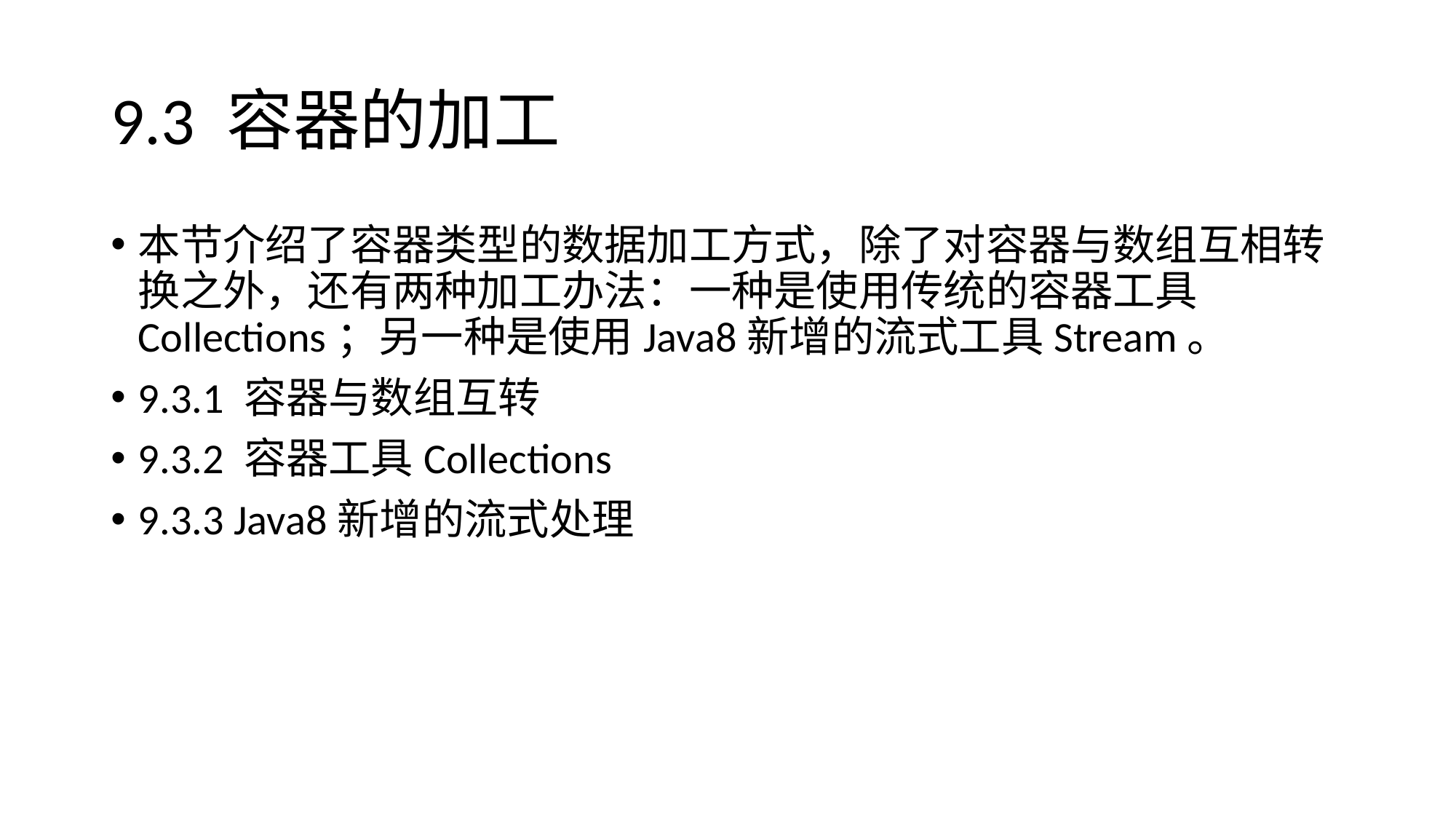

# 9.3 容器的加工
本节介绍了容器类型的数据加工方式，除了对容器与数组互相转换之外，还有两种加工办法：一种是使用传统的容器工具Collections；另一种是使用Java8新增的流式工具Stream。
9.3.1 容器与数组互转
9.3.2 容器工具Collections
9.3.3 Java8新增的流式处理